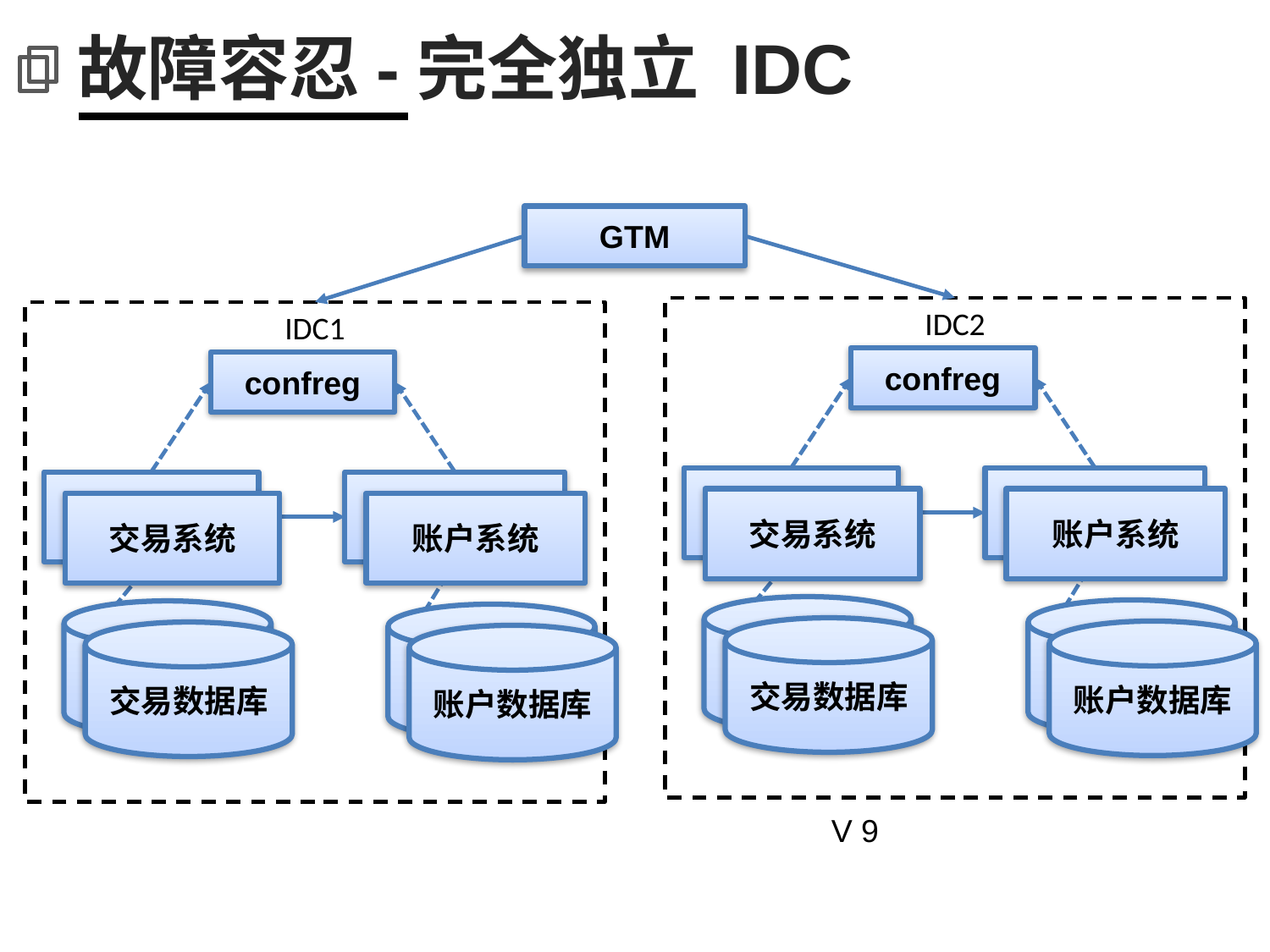

# 故障容忍-完全独立 IDC
GTM
IDC2
IDC1
confreg
confreg
交易系统
账户系统
交易系统
账户系统
交易系统
账户系统
交易系统
账户系统
交易数据库
账户数据库
交易数据库
账户数据库
交易数据库
账户数据库
交易数据库
账户数据库
V 9